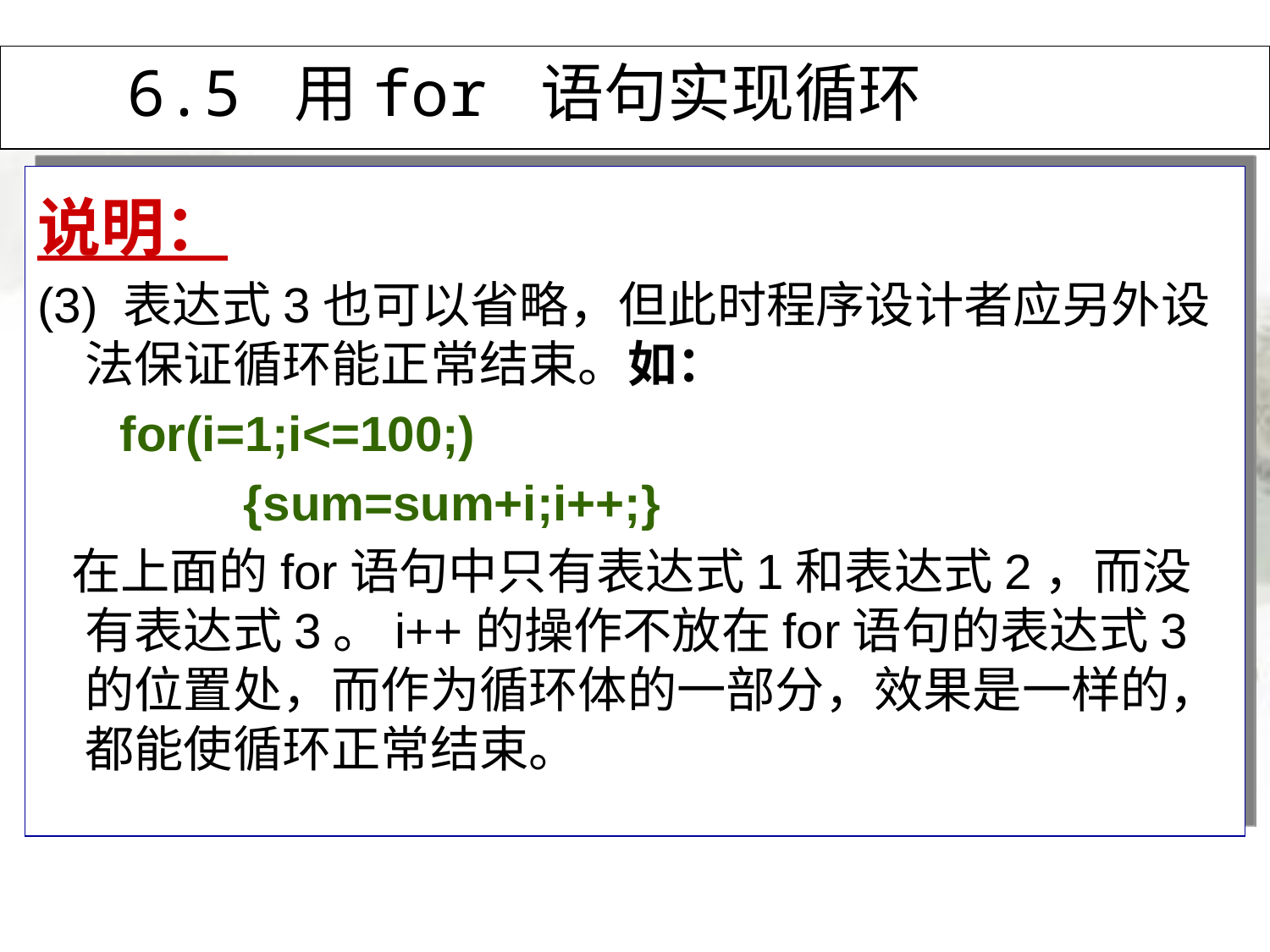

# 6.5 用for 语句实现循环
说明：
(3) 表达式3也可以省略，但此时程序设计者应另外设法保证循环能正常结束。如：
      for(i=1;i<=100;)
               {sum=sum+i;i++;}
  在上面的for语句中只有表达式1和表达式2，而没有表达式3。i++的操作不放在for语句的表达式3的位置处，而作为循环体的一部分，效果是一样的，都能使循环正常结束。